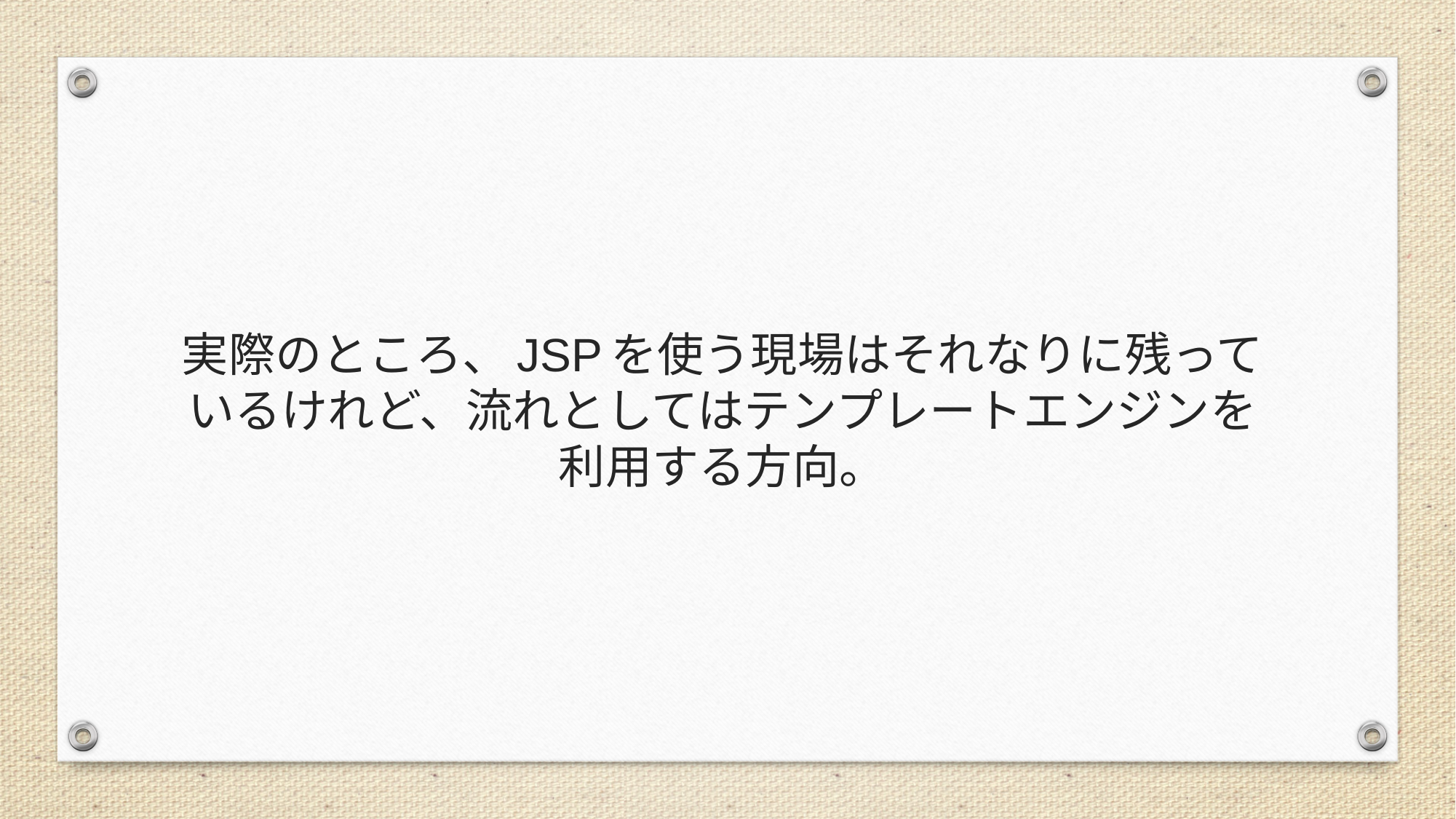

実際のところ、JSPを使う現場はそれなりに残っているけれど、流れとしてはテンプレートエンジンを利用する方向。